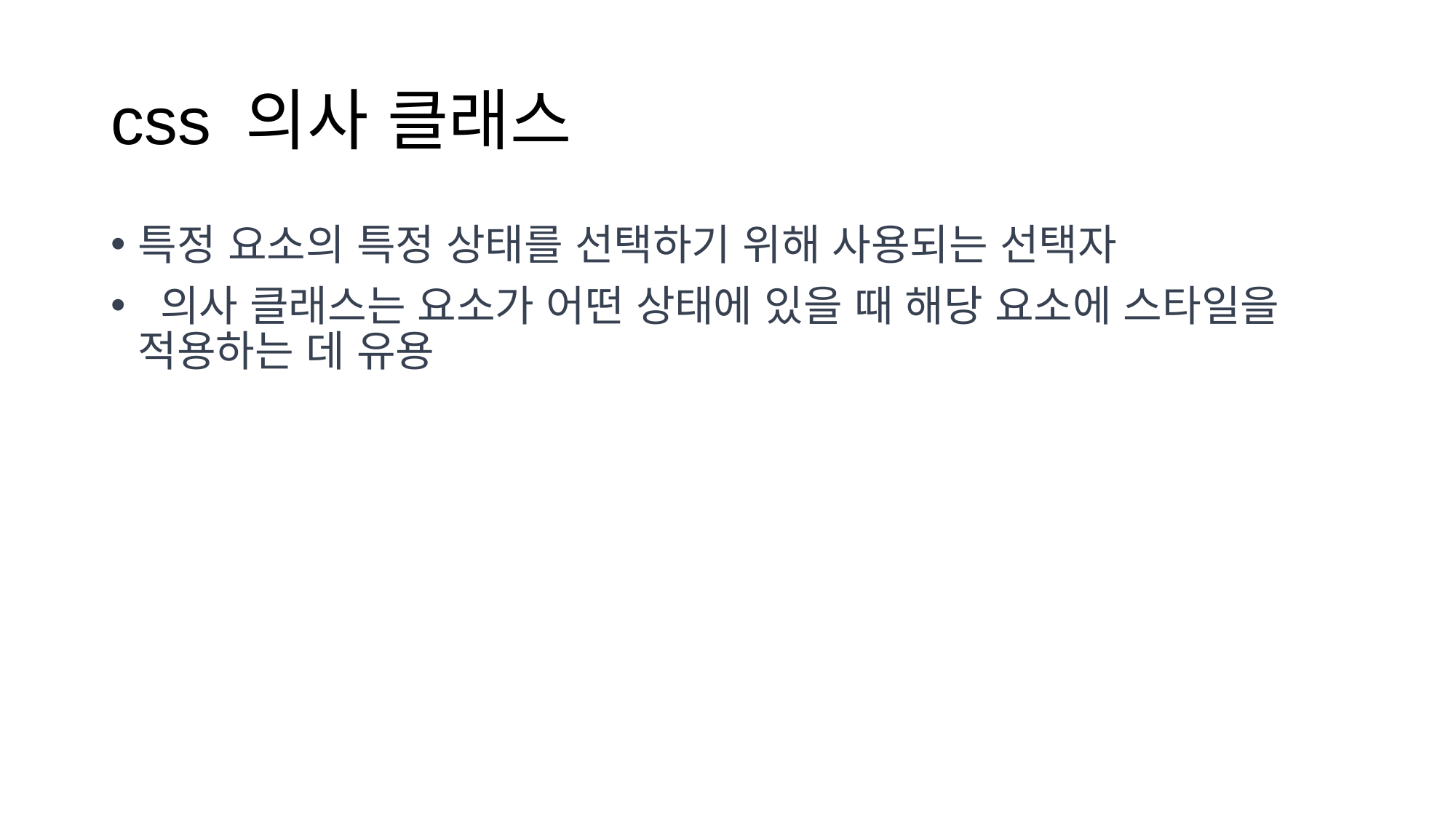

# css 의사 클래스
특정 요소의 특정 상태를 선택하기 위해 사용되는 선택자
 의사 클래스는 요소가 어떤 상태에 있을 때 해당 요소에 스타일을 적용하는 데 유용